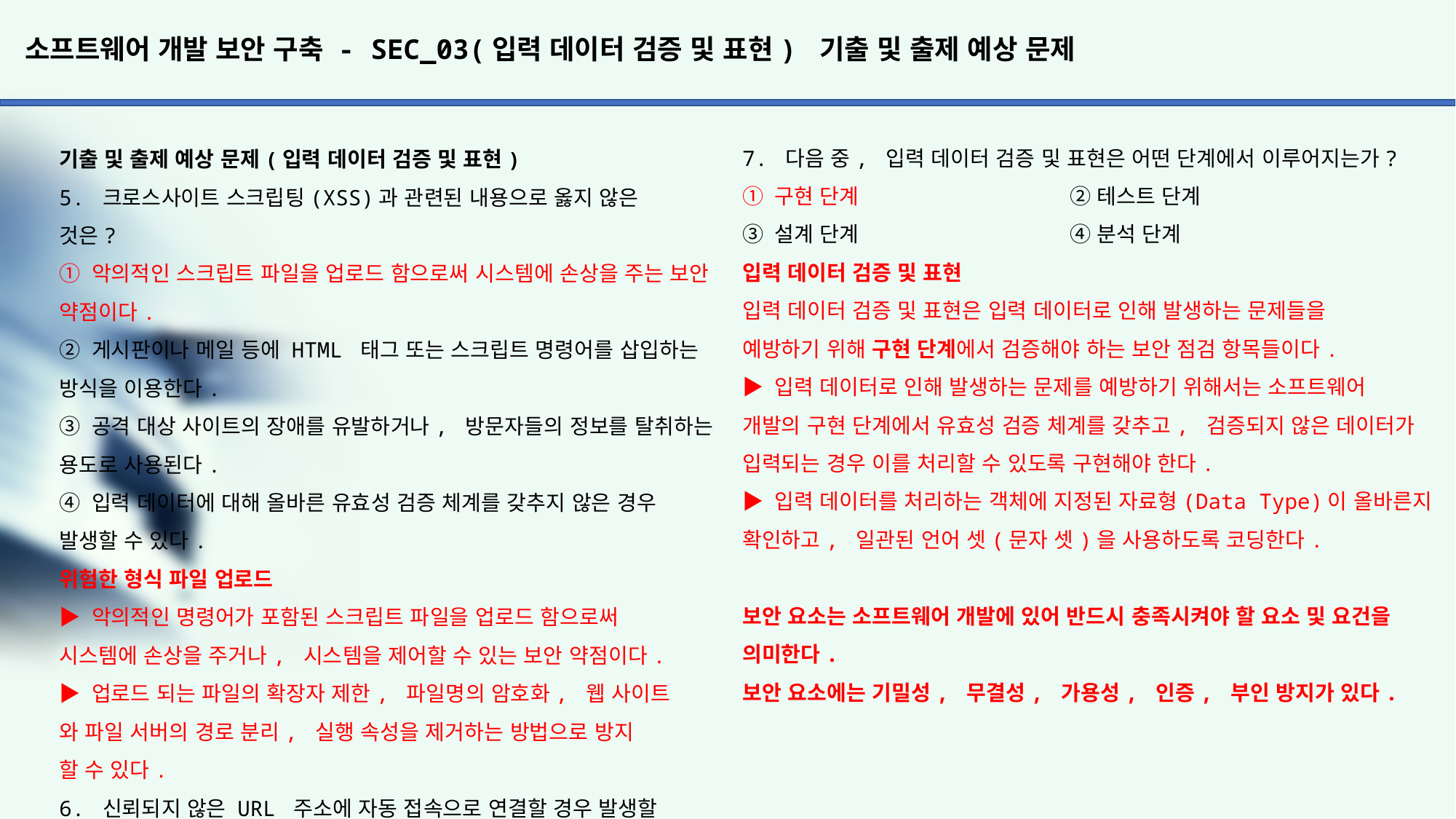

# 소프트웨어 개발 보안 구축 - SEC_03(입력 데이터 검증 및 표현) 기출 및 출제 예상 문제
7. 다음 중, 입력 데이터 검증 및 표현은 어떤 단계에서 이루어지는가?
① 구현 단계		② 테스트 단계
③ 설계 단계		④ 분석 단계
입력 데이터 검증 및 표현
입력 데이터 검증 및 표현은 입력 데이터로 인해 발생하는 문제들을
예방하기 위해 구현 단계에서 검증해야 하는 보안 점검 항목들이다.
▶ 입력 데이터로 인해 발생하는 문제를 예방하기 위해서는 소프트웨어
개발의 구현 단계에서 유효성 검증 체계를 갖추고, 검증되지 않은 데이터가 입력되는 경우 이를 처리할 수 있도록 구현해야 한다.
▶ 입력 데이터를 처리하는 객체에 지정된 자료형(Data Type)이 올바른지 확인하고, 일관된 언어 셋(문자 셋)을 사용하도록 코딩한다.

보안 요소는 소프트웨어 개발에 있어 반드시 충족시켜야 할 요소 및 요건을 의미한다.
보안 요소에는 기밀성, 무결성, 가용성, 인증, 부인 방지가 있다.
기출 및 출제 예상 문제(입력 데이터 검증 및 표현)
5. 크로스사이트 스크립팅(XSS)과 관련된 내용으로 옳지 않은
것은?
① 악의적인 스크립트 파일을 업로드 함으로써 시스템에 손상을 주는 보안 약점이다.
② 게시판이나 메일 등에 HTML 태그 또는 스크립트 명령어를 삽입하는 방식을 이용한다.
③ 공격 대상 사이트의 장애를 유발하거나, 방문자들의 정보를 탈취하는 용도로 사용된다.
④ 입력 데이터에 대해 올바른 유효성 검증 체계를 갖추지 않은 경우 발생할 수 있다.
위험한 형식 파일 업로드
▶ 악의적인 명령어가 포함된 스크립트 파일을 업로드 함으로써
시스템에 손상을 주거나, 시스템을 제어할 수 있는 보안 약점이다.
▶ 업로드 되는 파일의 확장자 제한, 파일명의 암호화, 웹 사이트
와 파일 서버의 경로 분리, 실행 속성을 제거하는 방법으로 방지
할 수 있다.
6. 신뢰되지 않은 URL 주소에 자동 접속으로 연결할 경우 발생할
수 있는 문제점으로 옳은 것은?
① 웹 페이지에 악의적인 스크립트를 삽입하여 방문자들의 정보를 탈취할 수 있다.(크로스 사이트 스크립팅)
② 외부 입력값을 통해 시스템 명령어의 실행을 유도함으로써
권한을 탈취할 수 있다.(운영체제 명령어 삽입)
③ 사이트 주소를 조작하여 방문자를 피싱 사이트로 유도할 수
있다.
④ 데이터 입·출력 경로를 조작하여 서버 자원을 무단으로 사용할 수 있다.(경로 조작 및 자원 삽입)
신뢰되지 않는 URL 주소로 자동접속 연결
▶ 입력 값으로 사이트 주소를 받는 경우 이를 조작하여 방문자를
피싱 사이트로 유도하는 보안 약점이다.
▶ 연결되는 외부 사이트의 주소를 화이트 리스트로 관리함으로써
방지할 수가 있다.
화이트 리스트(Whitelist, passlist, allowlist)
식별된 일부 실체들이 특정 권한, 이동, 서비스, 접근, 인식에
대해 명시적으로 허가하는 목록이며, 이에 대한 과정을 화이트리스팅(whitelisting)이라고 한다. 반의어는 블랙 리스트이다.